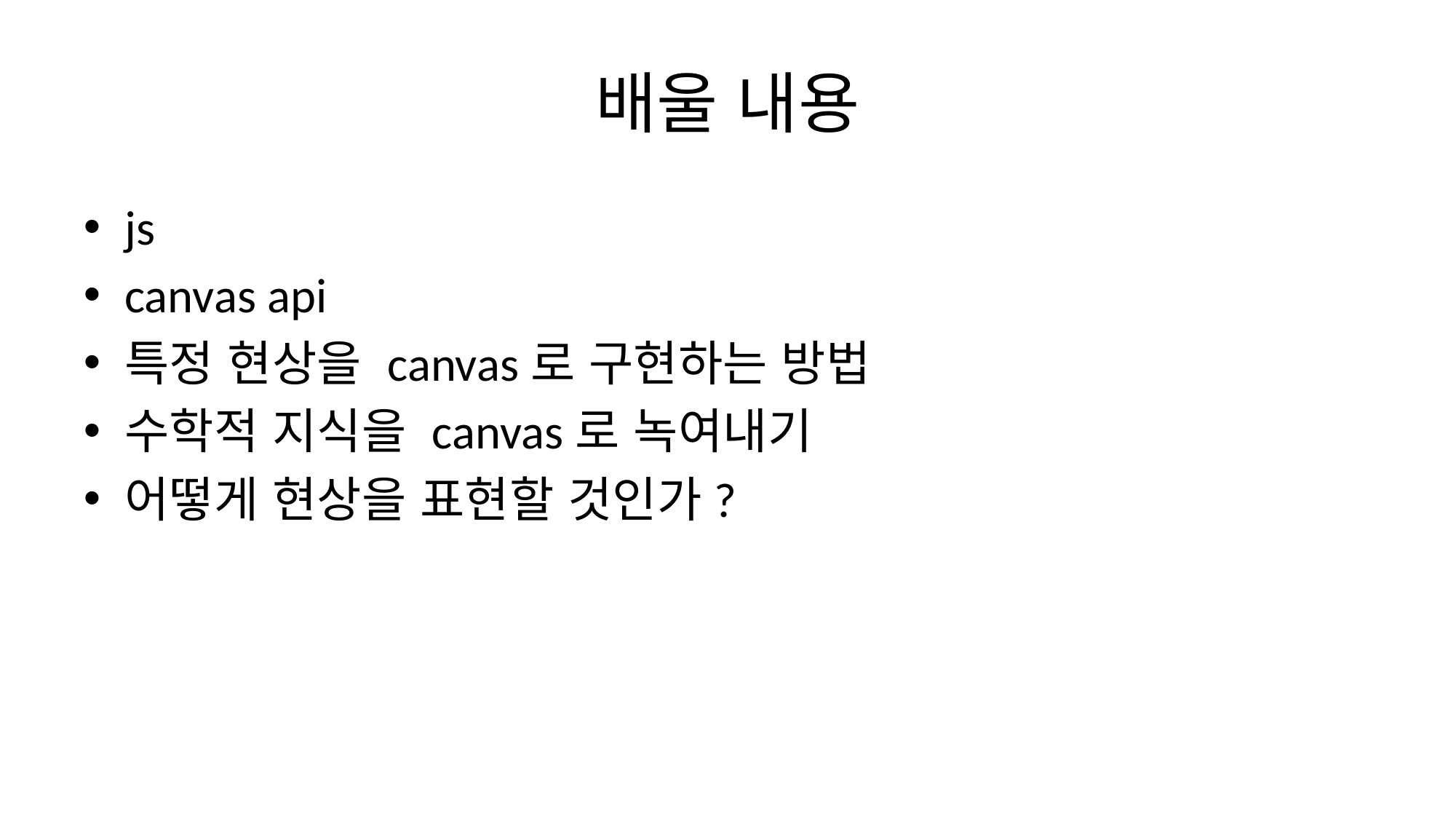

# 배울 내용
js
canvas api
특정 현상을 canvas로 구현하는 방법
수학적 지식을 canvas로 녹여내기
어떻게 현상을 표현할 것인가?